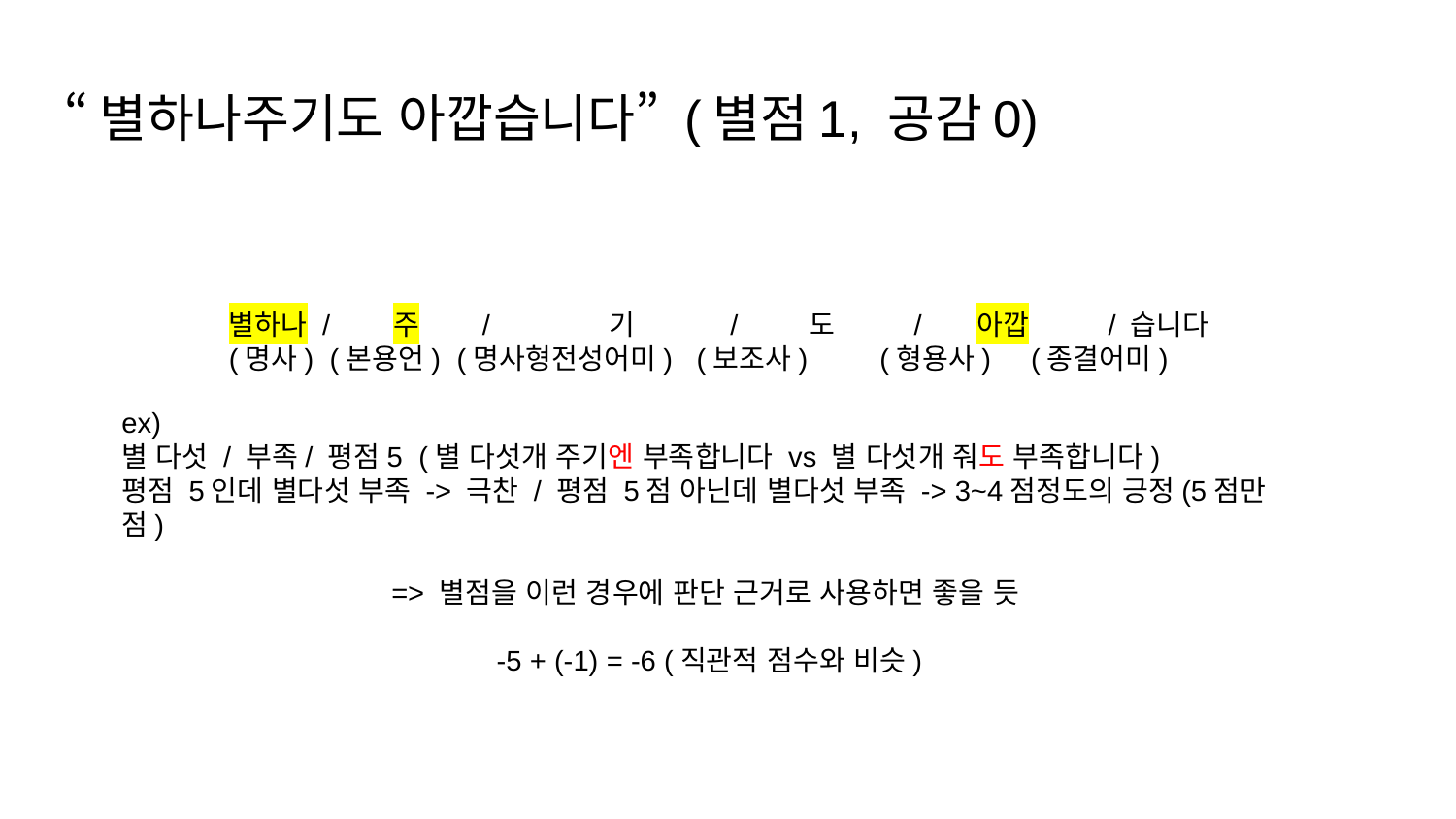

# “별하나주기도 아깝습니다” (별점1, 공감0)
별하나 /       주       /              기           /        도         /      아깝         / 습니다
(명사)  (본용언)  (명사형전성어미)   (보조사)         (형용사)     (종결어미)

ex)
별 다섯 / 부족/ 평점5  (별 다섯개 주기엔 부족합니다 vs 별 다섯개 줘도 부족합니다)
평점 5인데 별다섯 부족 -> 극찬 / 평점 5점 아닌데 별다섯 부족 -> 3~4점정도의 긍정(5점만점)

=> 별점을 이런 경우에 판단 근거로 사용하면 좋을 듯

-5 + (-1) = -6 (직관적 점수와 비슷)